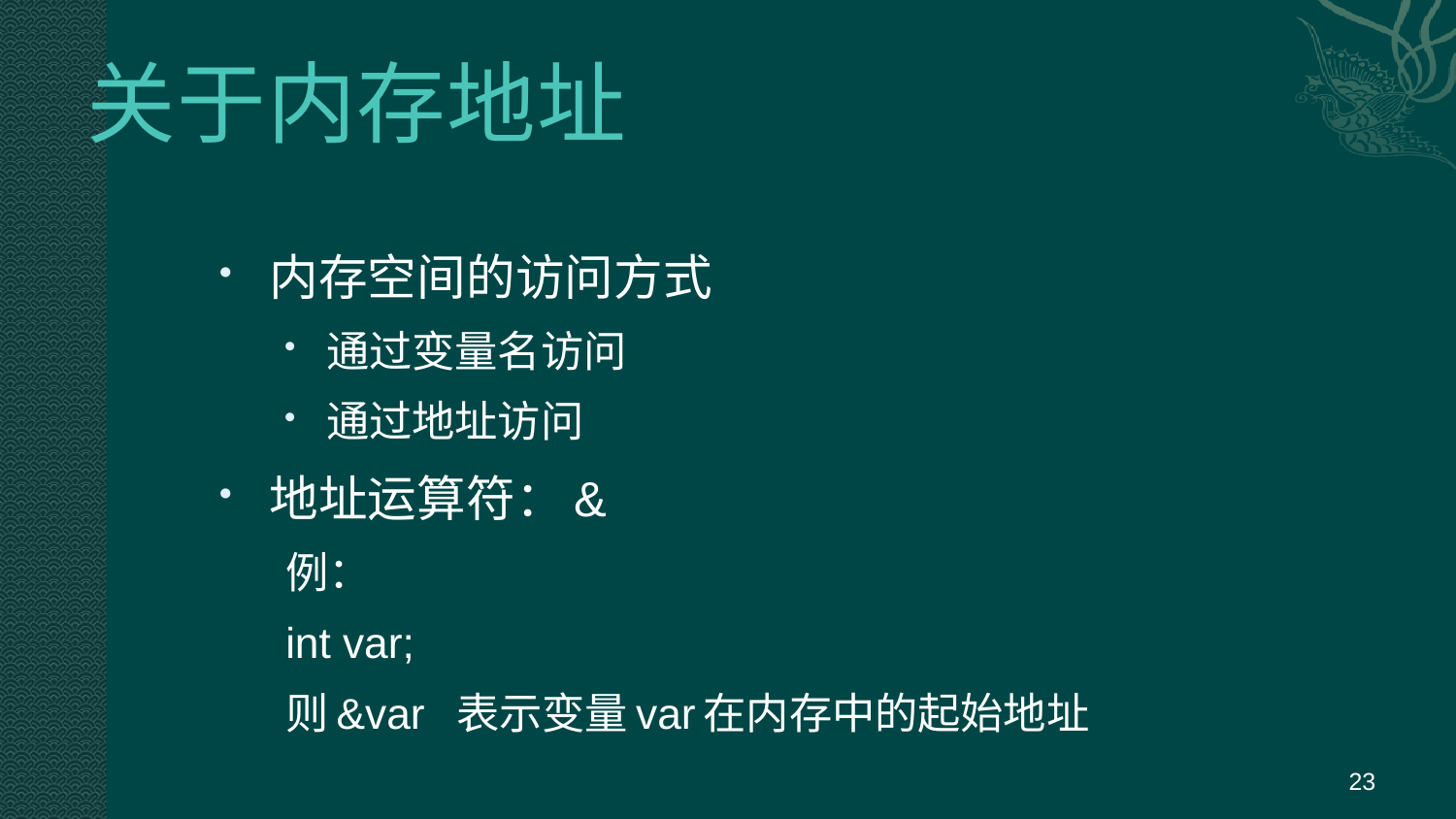

# 关于内存地址
内存空间的访问方式
通过变量名访问
通过地址访问
地址运算符：&
例：
int var;
则&var  表示变量var在内存中的起始地址
23